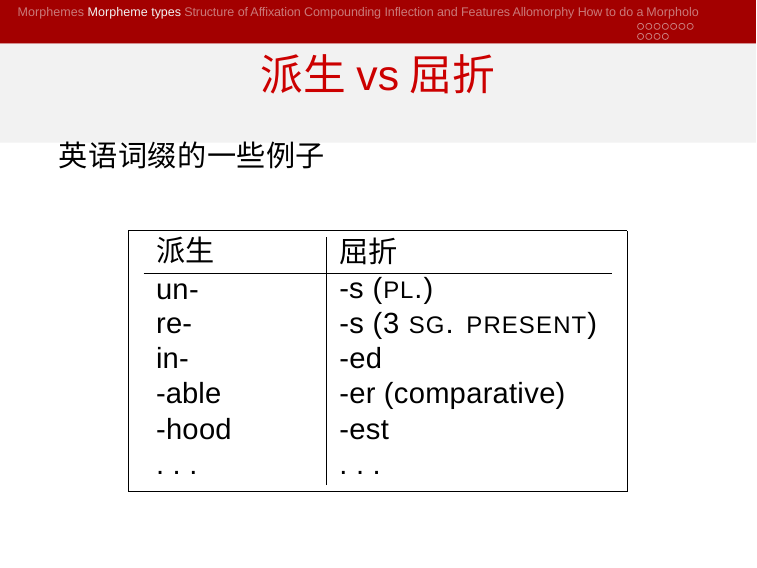

Morphemes Morpheme types Structure of Affixation Compounding Inflection and Features Allomorphy How to do a Morpholo
# 派生vs屈折
英语词缀的一些例子
派生
un-
屈折
-s (PL.)

re-
in-
-able
-hood
. . .
-s (3 SG. PRESENT)
-ed
-er (comparative)
-est
. . .